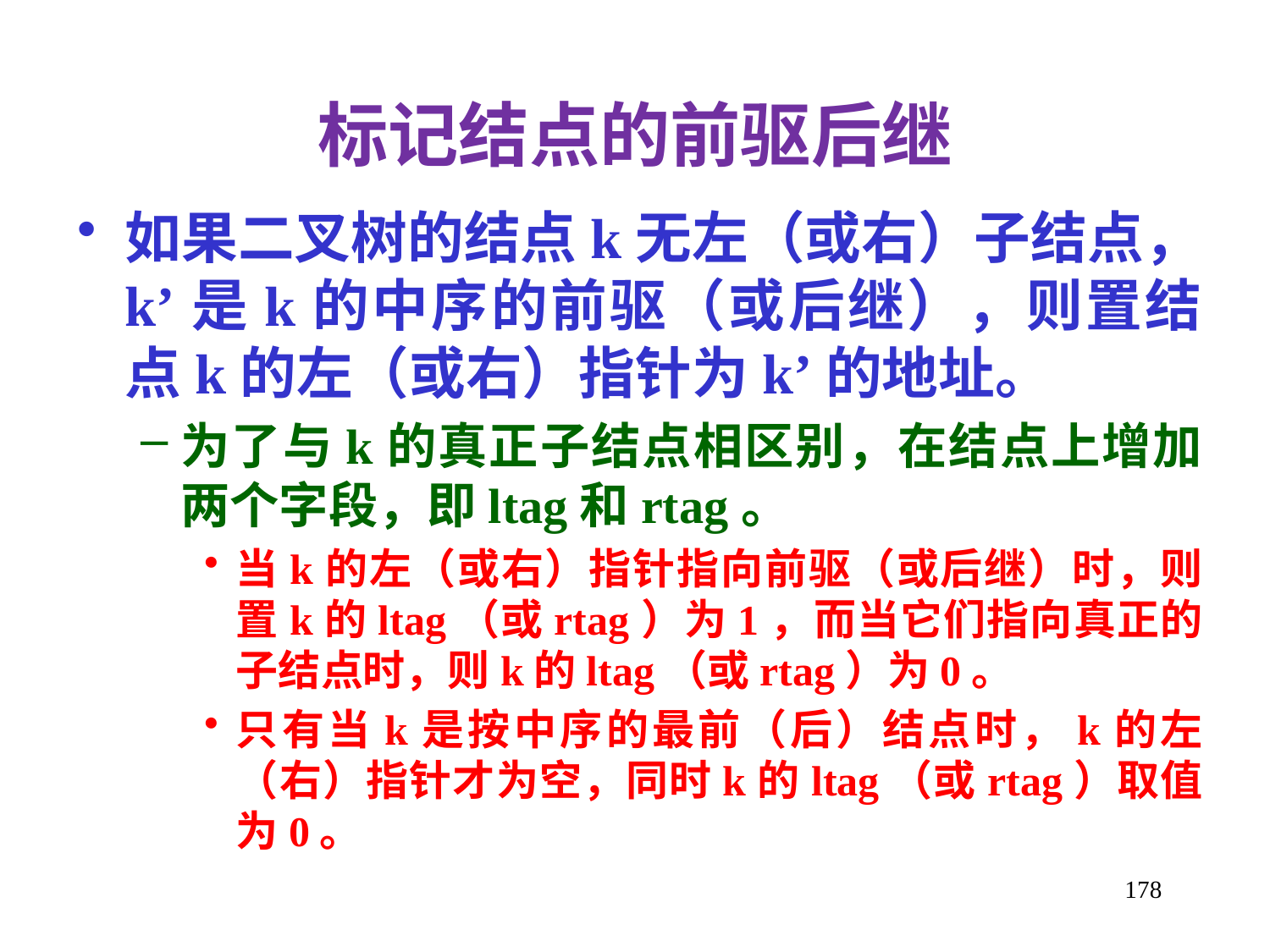

标记结点的前驱后继
如果二叉树的结点k无左（或右）子结点，k’是k的中序的前驱（或后继），则置结点k的左（或右）指针为k’的地址。
为了与k的真正子结点相区别，在结点上增加两个字段，即ltag和rtag。
当k的左（或右）指针指向前驱（或后继）时，则置k的ltag（或rtag）为1，而当它们指向真正的子结点时，则k的ltag（或rtag）为0。
只有当k是按中序的最前（后）结点时，k的左（右）指针才为空，同时k的ltag（或rtag）取值为0。

178